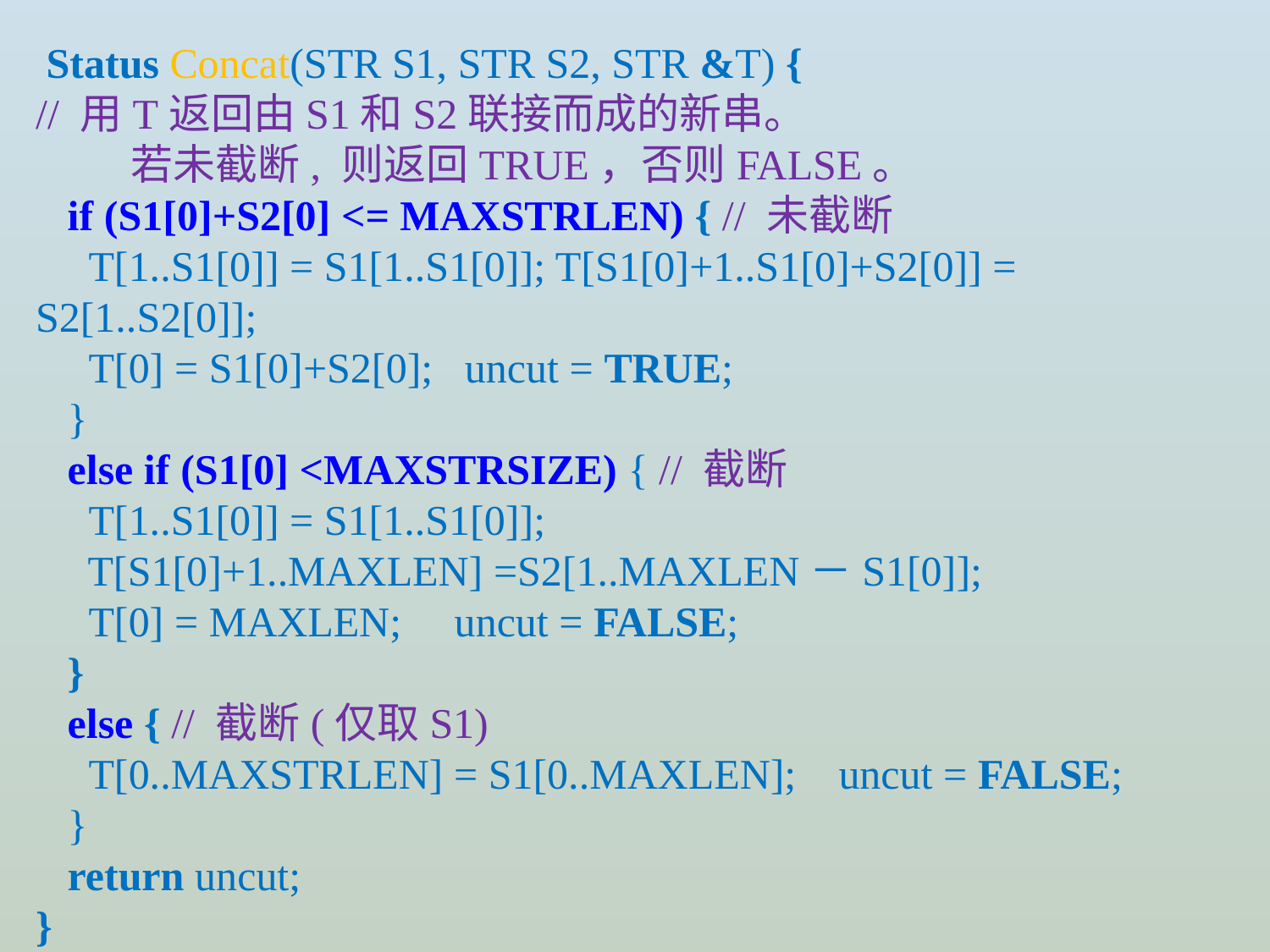

Status Concat(STR S1, STR S2, STR &T) {
// 用T返回由S1和S2联接而成的新串。
          若未截断, 则返回TRUE，否则FALSE。
   if (S1[0]+S2[0] <= MAXSTRLEN) { // 未截断
     T[1..S1[0]] = S1[1..S1[0]]; T[S1[0]+1..S1[0]+S2[0]] = S2[1..S2[0]];
     T[0] = S1[0]+S2[0];   uncut = TRUE;
   }
   else if (S1[0] <MAXSTRSIZE) { // 截断
     T[1..S1[0]] = S1[1..S1[0]];
     T[S1[0]+1..MAXLEN] =S2[1..MAXLEN－S1[0]];
     T[0] = MAXLEN;     uncut = FALSE;
   }
   else { // 截断(仅取S1)
     T[0..MAXSTRLEN] = S1[0..MAXLEN];    uncut = FALSE;
   }
   return uncut;
}